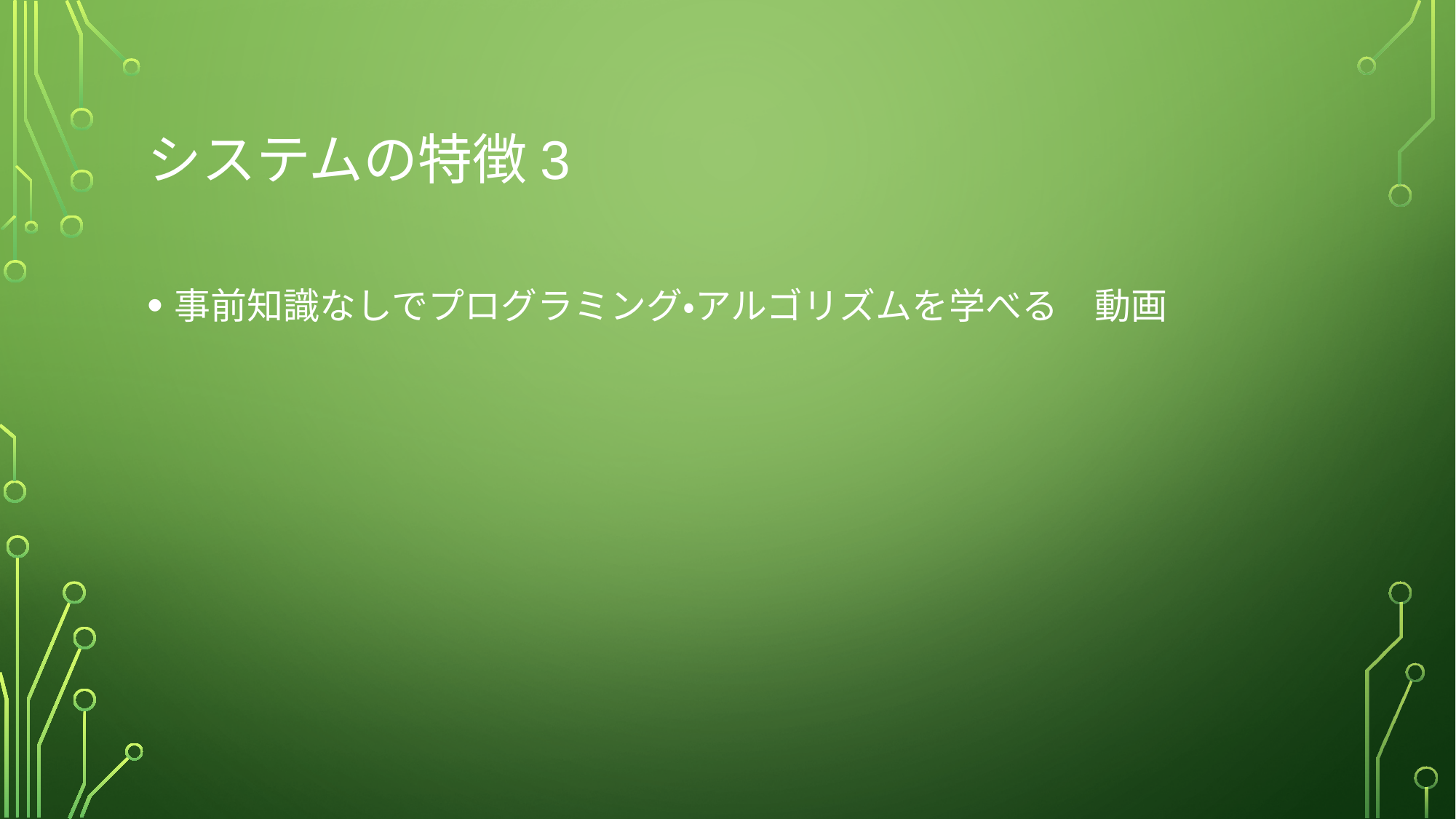

# システムの特徴3
事前知識なしでプログラミング・アルゴリズムを学べる　動画